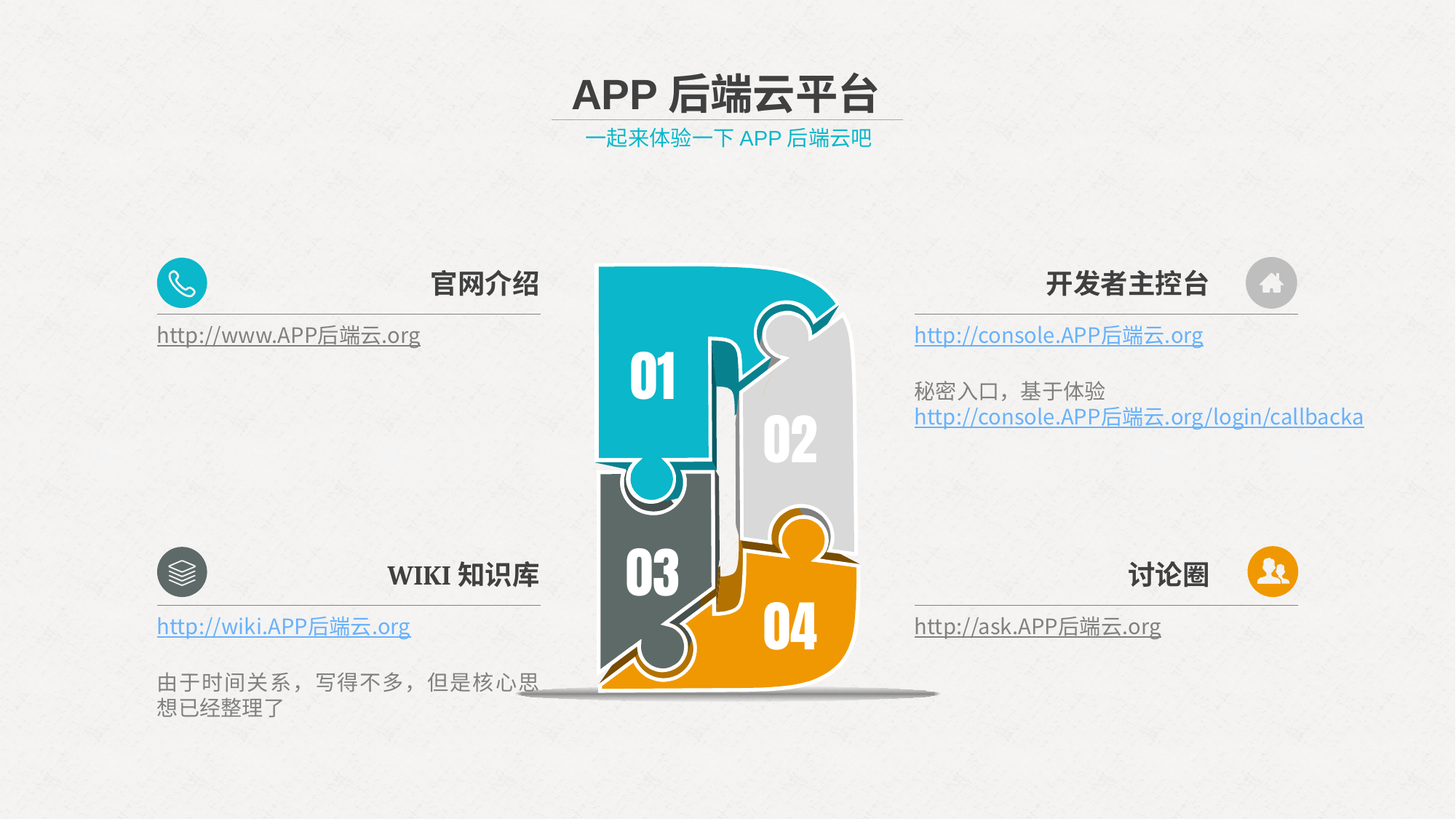

APP后端云平台
一起来体验一下APP后端云吧

01

02

03

04

官网介绍
开发者主控台
http://www.APP后端云.org
http://console.APP后端云.org

秘密入口，基于体验
http://console.APP后端云.org/login/callbacka

WIKI知识库
讨论圈
http://wiki.APP后端云.org

由于时间关系，写得不多，但是核心思想已经整理了
http://ask.APP后端云.org